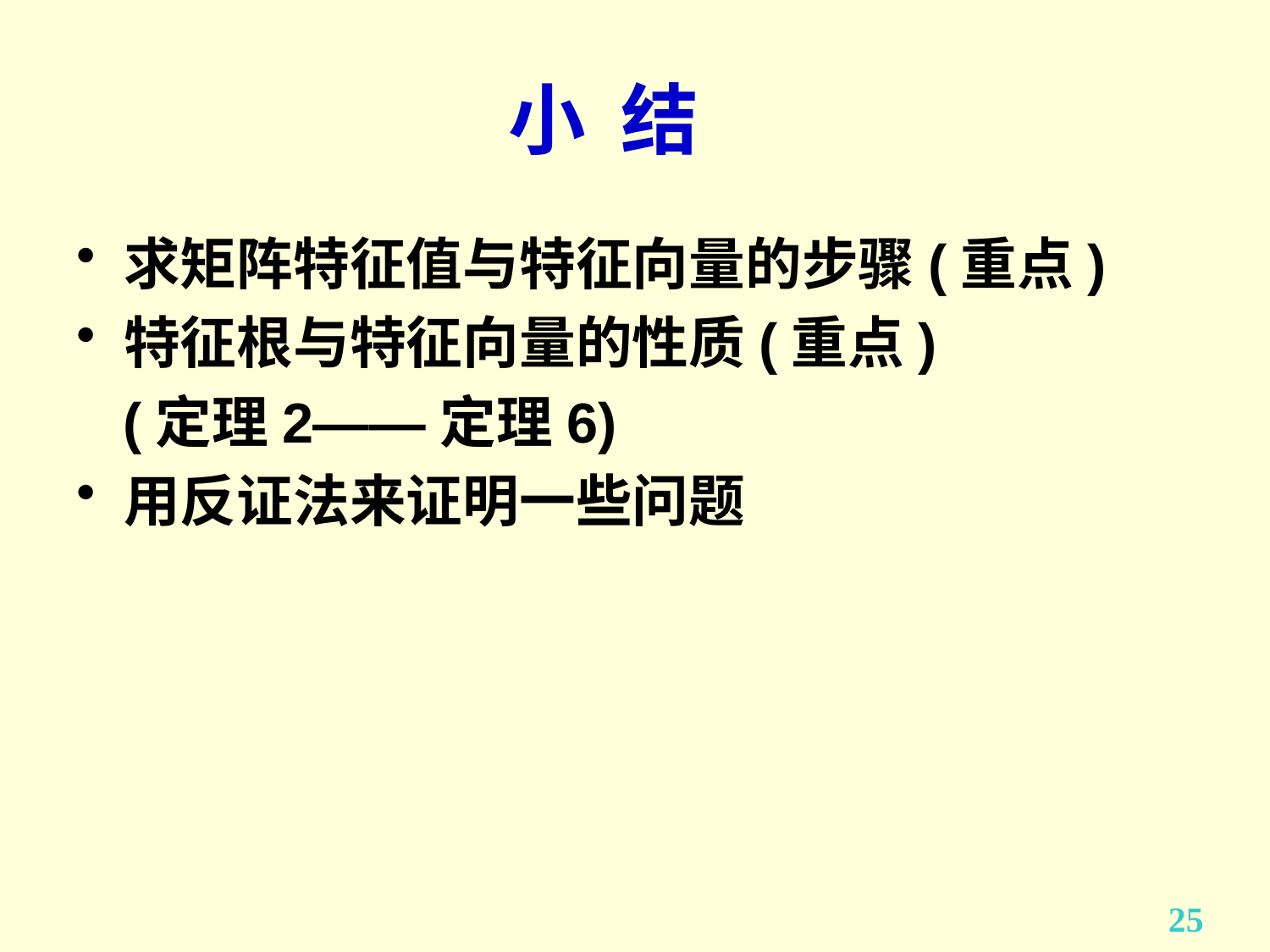

# 小  结
求矩阵特征值与特征向量的步骤(重点)
特征根与特征向量的性质(重点)
   (定理2——定理6)
用反证法来证明一些问题